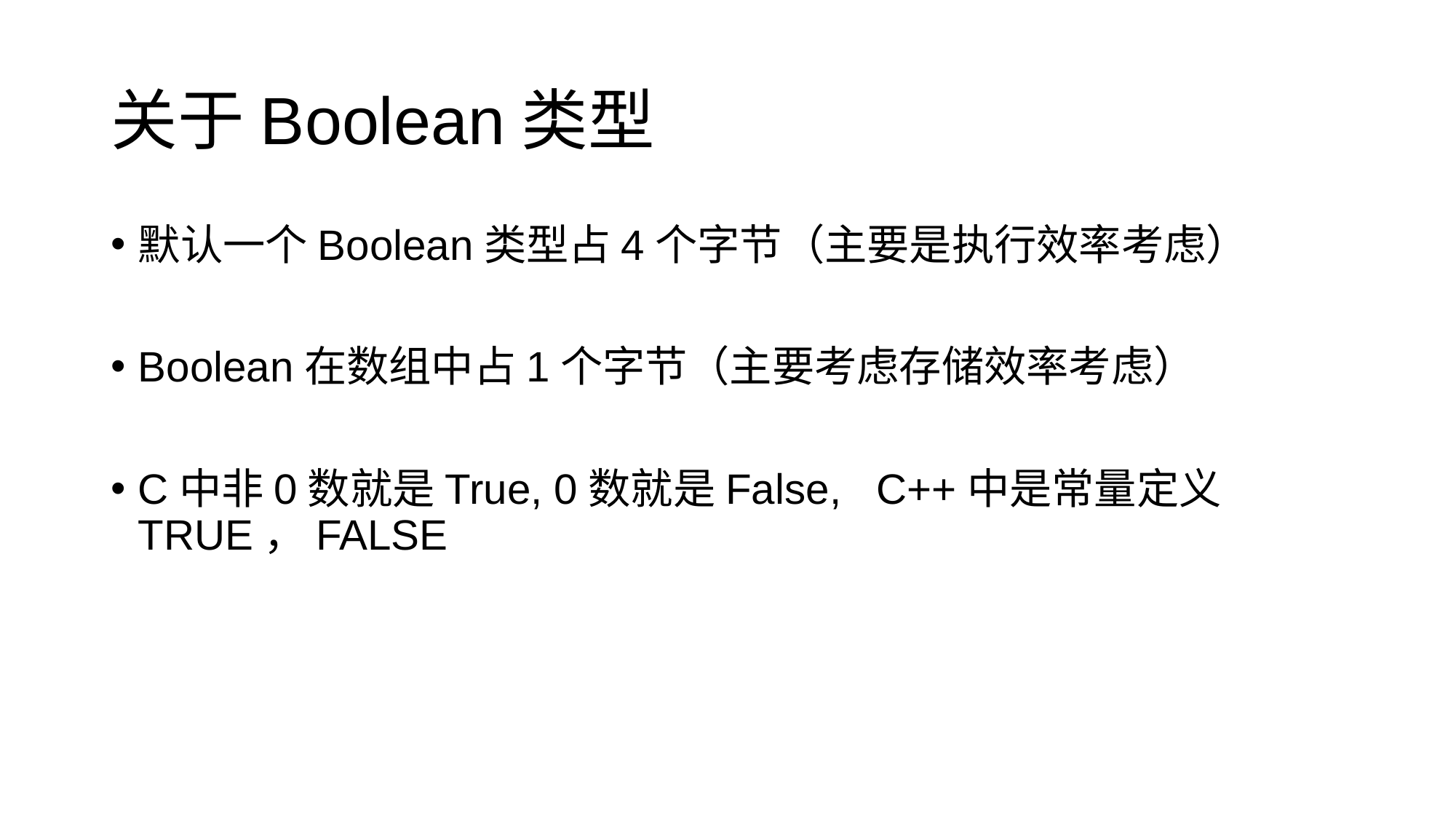

# 关于Boolean类型
默认一个Boolean类型占4个字节（主要是执行效率考虑）

Boolean在数组中占1个字节（主要考虑存储效率考虑）

C中非0数就是True, 0数就是False,   C++中是常量定义TRUE，FALSE